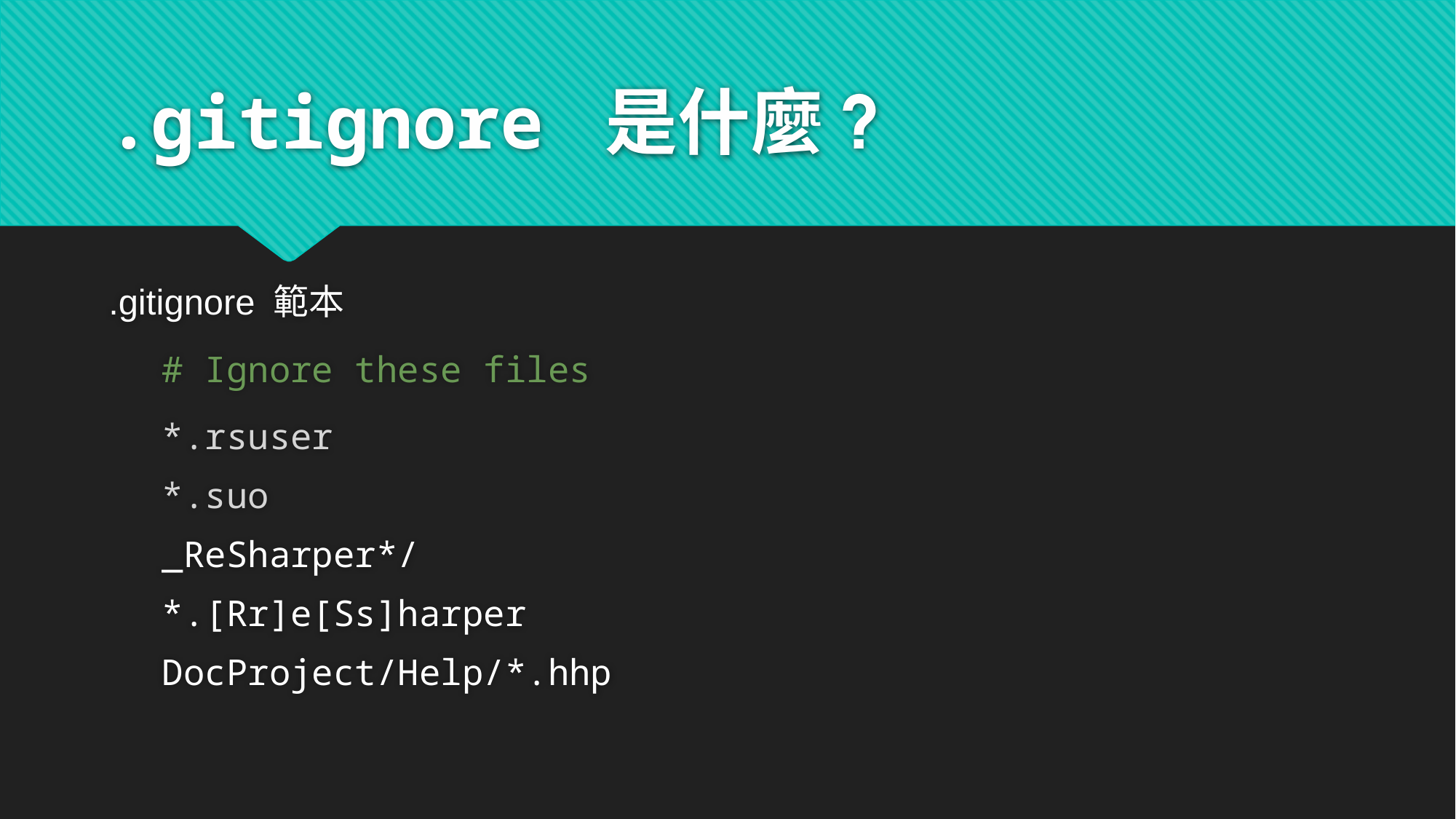

# .gitignore 是什麼?
.gitignore 範本
# Ignore these files
*.rsuser
*.suo
_ReSharper*/
*.[Rr]e[Ss]harper
DocProject/Help/*.hhp